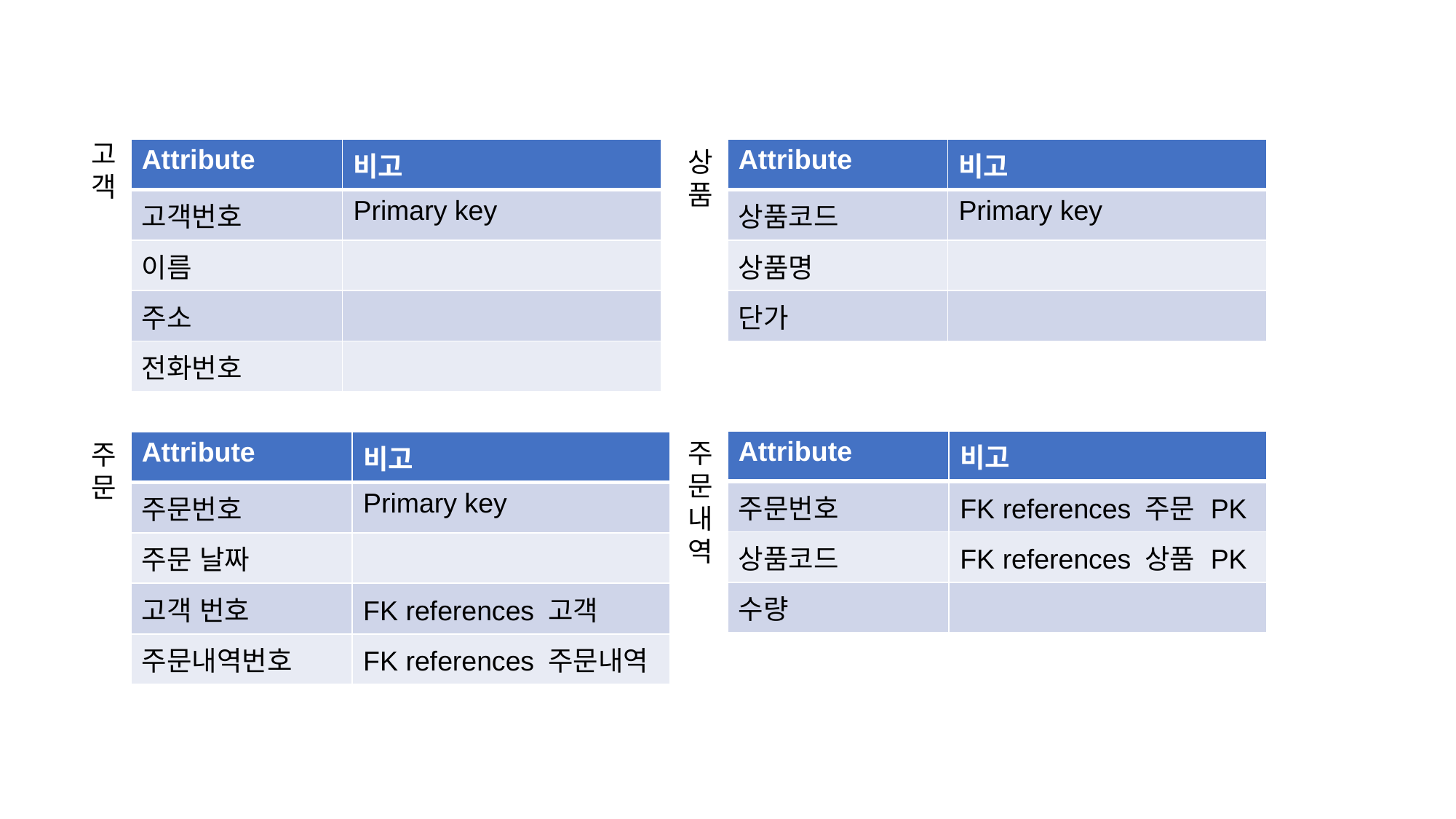

고객
| Attribute | 비고 |
| --- | --- |
| 고객번호 | Primary key |
| 이름 |  |
| 주소 |  |
| 전화번호 |  |
상품
| Attribute | 비고 |
| --- | --- |
| 상품코드 | Primary key |
| 상품명 |  |
| 단가 |  |
주문내역
| Attribute | 비고 |
| --- | --- |
| 주문번호 | FK references 주문 PK |
| 상품코드 | FK references 상품 PK |
| 수량 |  |
주문
| Attribute | 비고 |
| --- | --- |
| 주문번호 | Primary key |
| 주문 날짜 |  |
| 고객 번호 | FK references 고객 |
| 주문내역번호 | FK references 주문내역 |